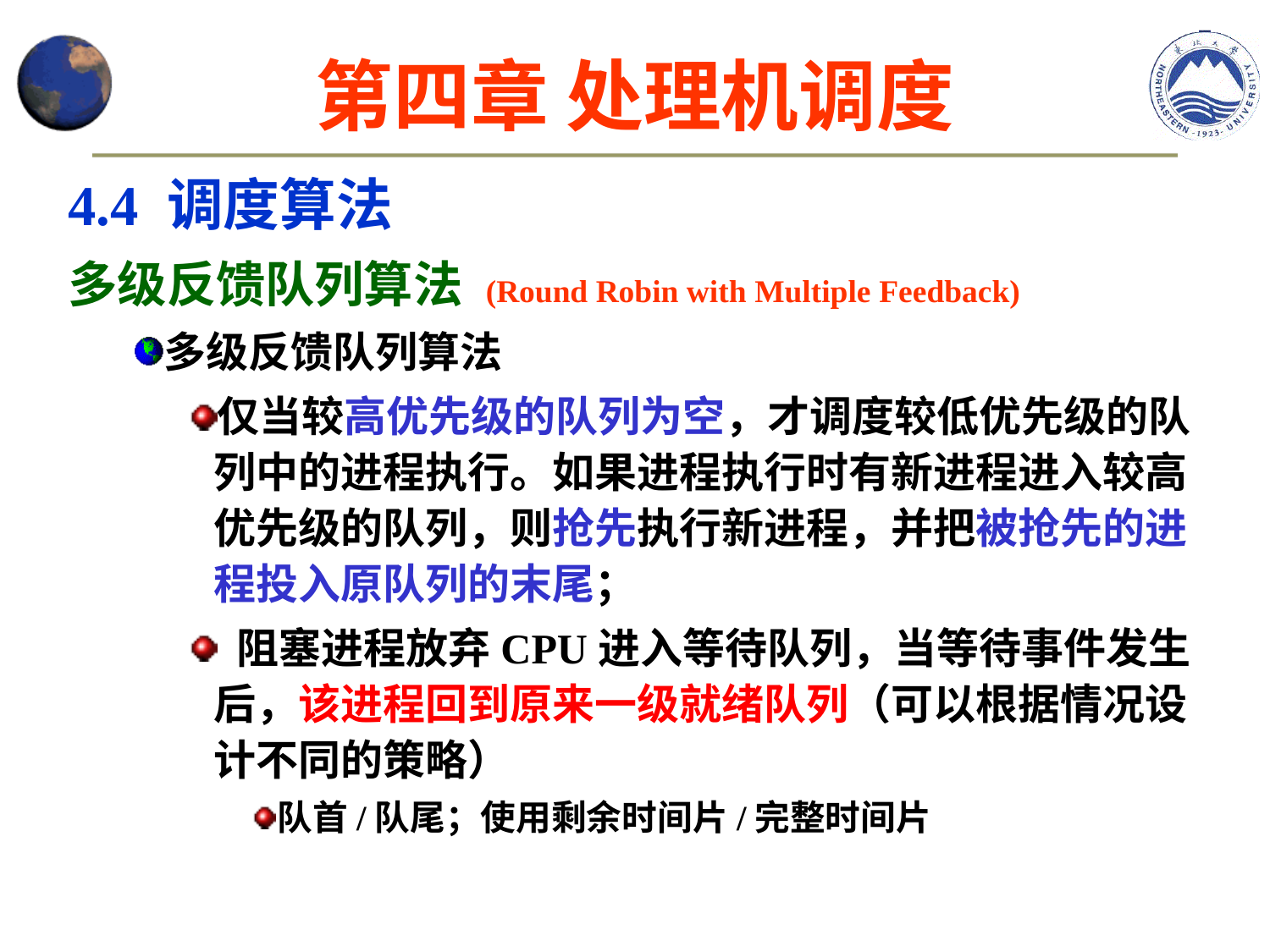

# 第四章 处理机调度
4.4 调度算法
多级反馈队列算法 (Round Robin with Multiple Feedback)
多级反馈队列算法
仅当较高优先级的队列为空，才调度较低优先级的队列中的进程执行。如果进程执行时有新进程进入较高优先级的队列，则抢先执行新进程，并把被抢先的进程投入原队列的末尾；
 阻塞进程放弃CPU进入等待队列，当等待事件发生后，该进程回到原来一级就绪队列（可以根据情况设计不同的策略）
队首/队尾；使用剩余时间片/完整时间片